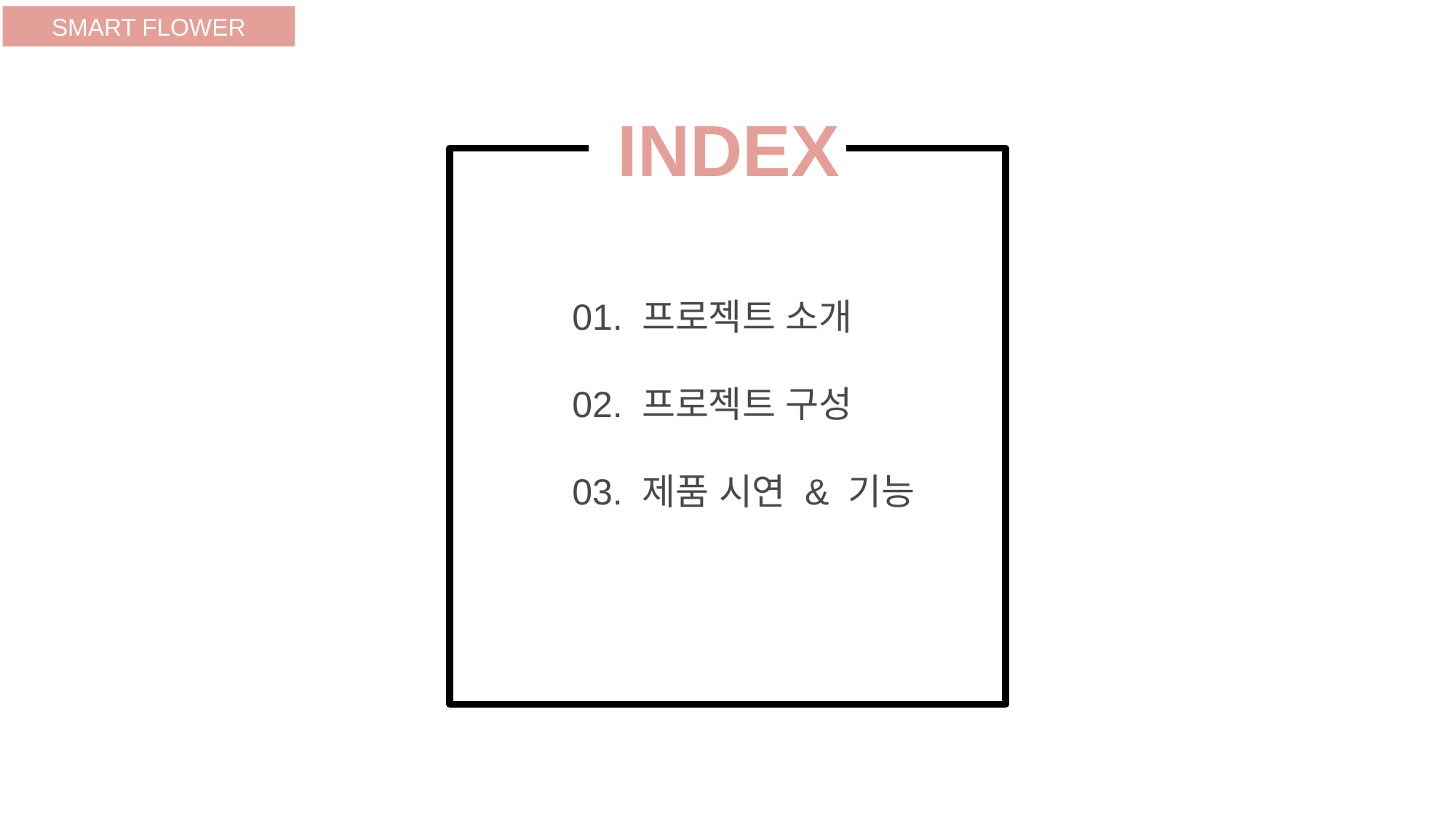

SMART FLOWER
INDEX

01. 프로젝트 소개

02. 프로젝트 구성

03. 제품 시연 & 기능